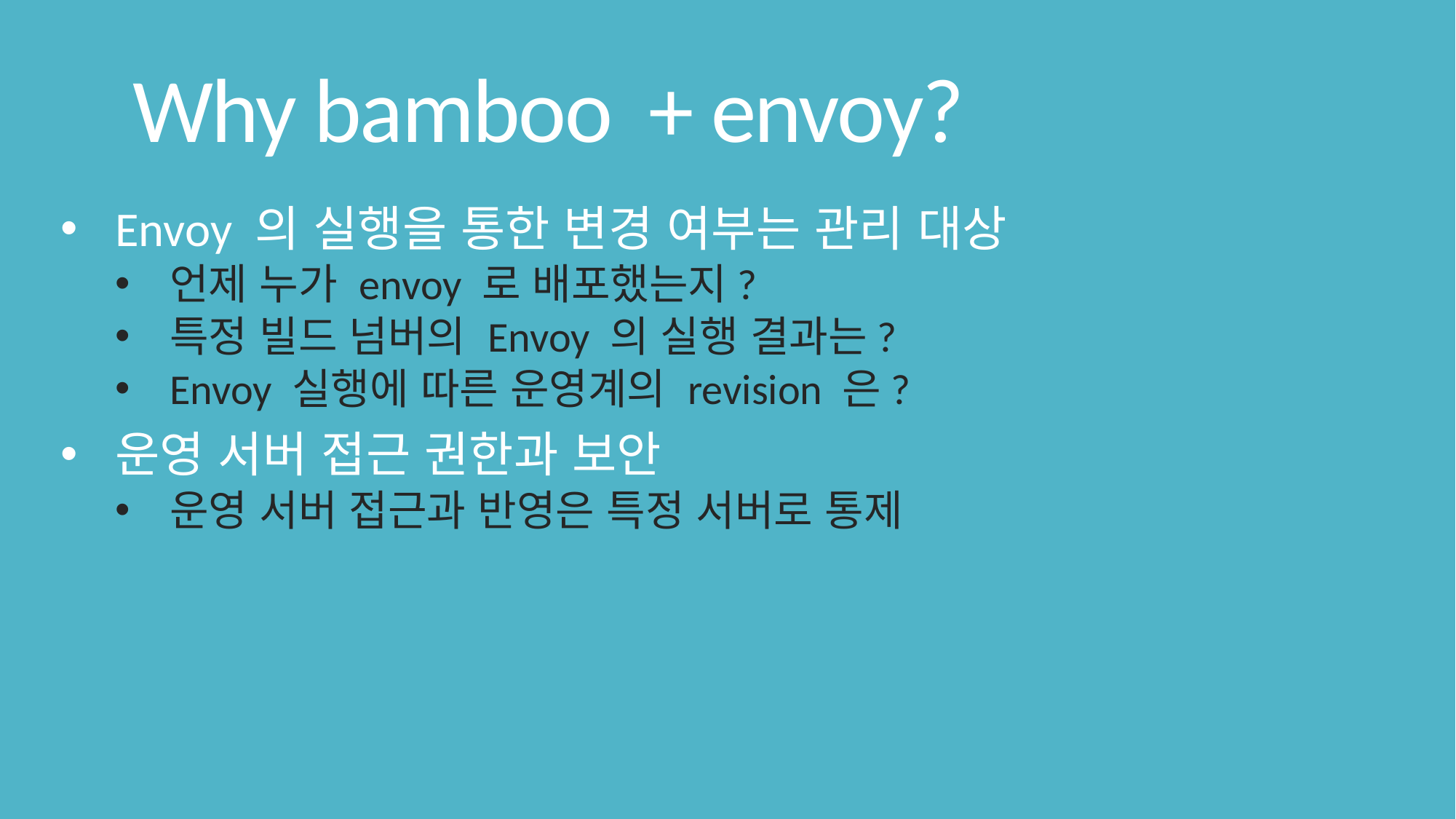

# Why bamboo  + envoy?
Envoy 의 실행을 통한 변경 여부는 관리 대상
언제 누가 envoy 로 배포했는지?
특정 빌드 넘버의 Envoy 의 실행 결과는?
Envoy 실행에 따른 운영계의 revision 은?
운영 서버 접근 권한과 보안
운영 서버 접근과 반영은 특정 서버로 통제